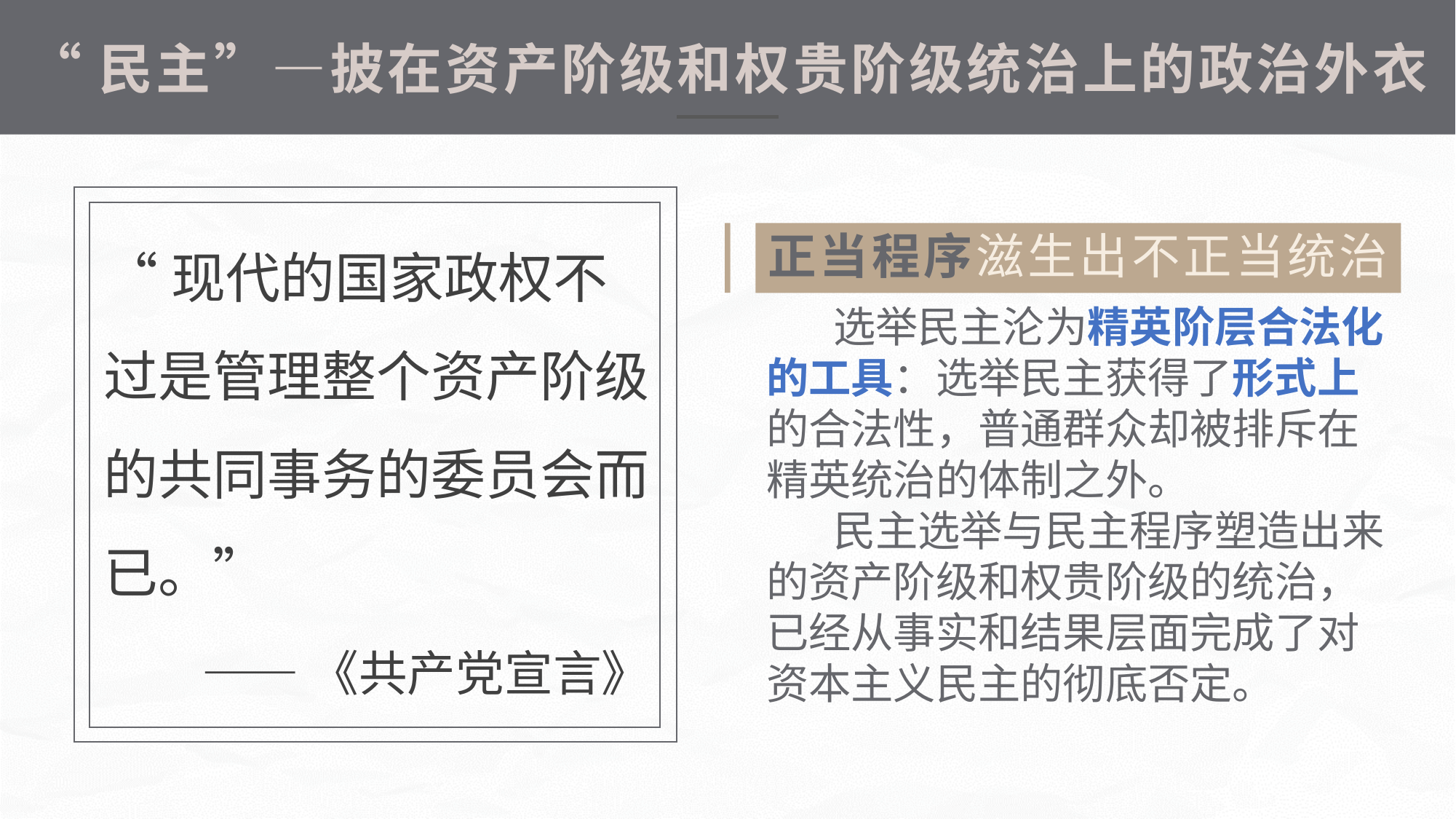

“民主”—披在资产阶级和权贵阶级统治上的政治外衣

“现代的国家政权不过是管理整个资产阶级的共同事务的委员会而已。”
——《共产党宣言》
正当程序滋生出不正当统治

      选举民主沦为精英阶层合法化的工具：选举民主获得了形式上的合法性，普通群众却被排斥在精英统治的体制之外。
      民主选举与民主程序塑造出来的资产阶级和权贵阶级的统治，已经从事实和结果层面完成了对资本主义民主的彻底否定。